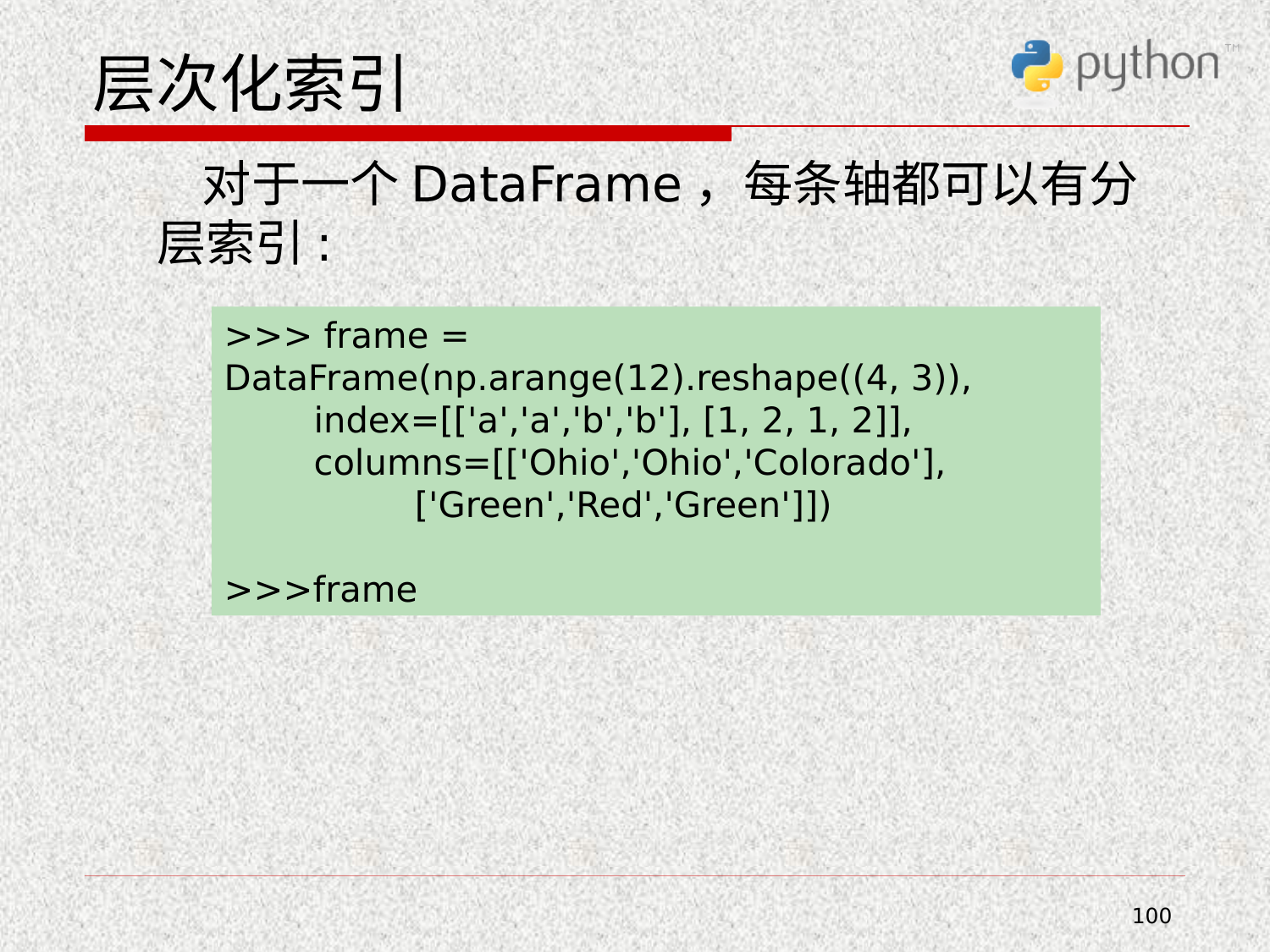

# 层次化索引
         对于一个DataFrame，每条轴都可以有分层索引:

>>> frame = DataFrame(np.arange(12).reshape((4, 3)),
        index=[['a','a','b','b'], [1, 2, 1, 2]],
        columns=[['Ohio','Ohio','Colorado'],
                 ['Green','Red','Green']])

>>>frame
100